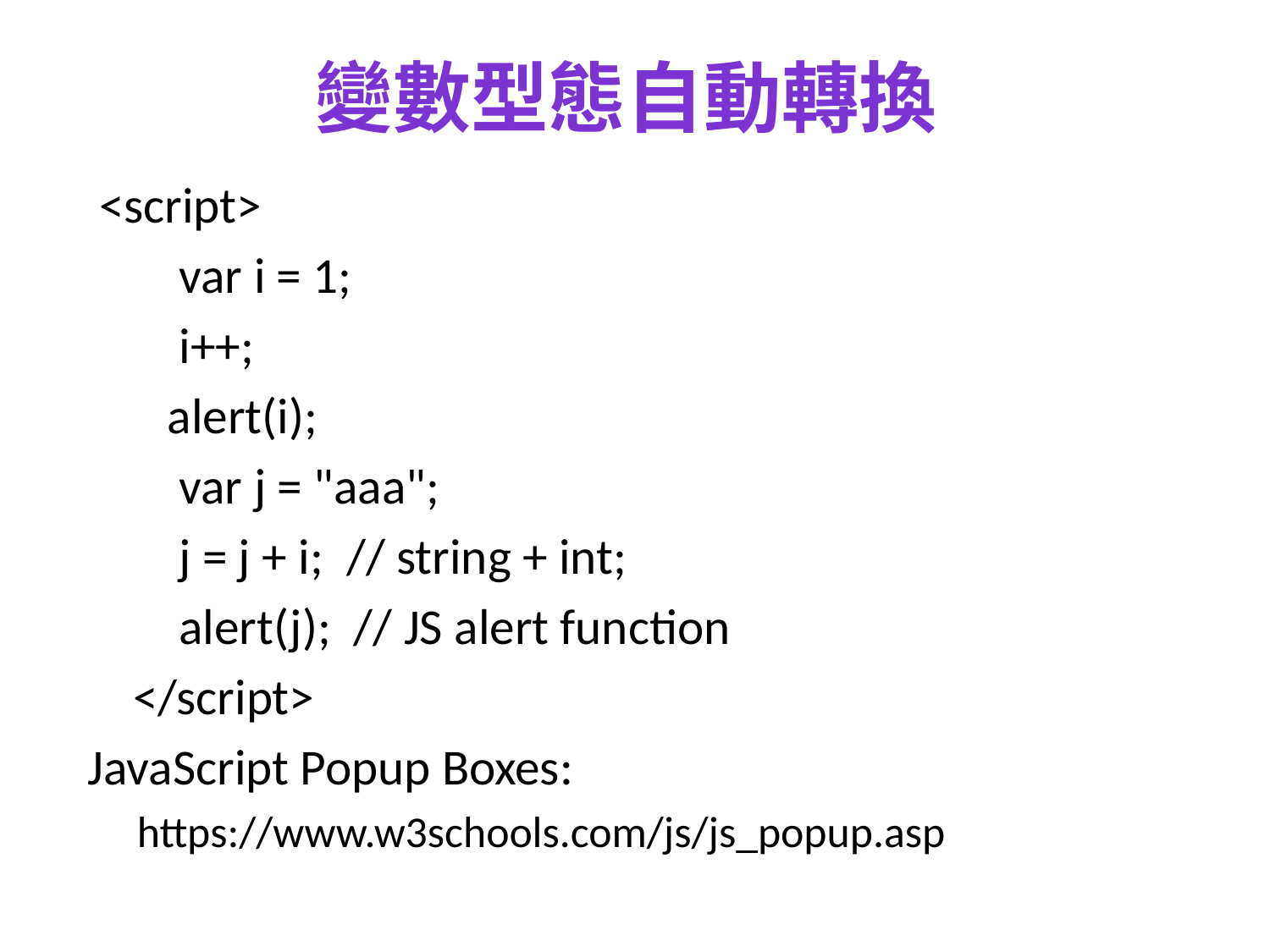

# 變數型態自動轉換
 <script>
        var i = 1;
        i++;
       alert(i);
        var j = "aaa";
        j = j + i;  // string + int;
        alert(j);  // JS alert function
    </script>
JavaScript Popup Boxes:
https://www.w3schools.com/js/js_popup.asp